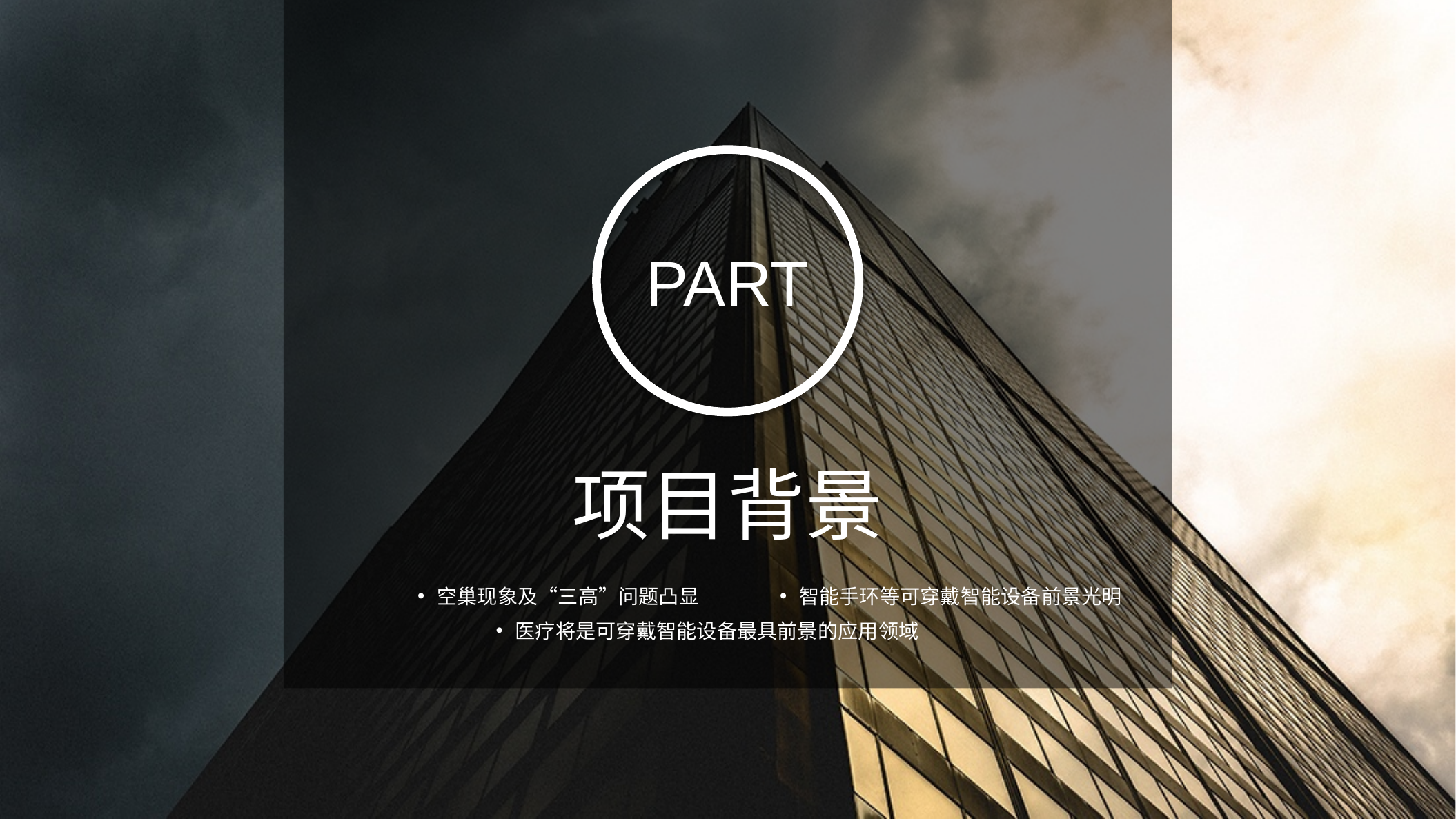

PART
项目背景
空巢现象及“三高”问题凸显
智能手环等可穿戴智能设备前景光明
医疗将是可穿戴智能设备最具前景的应用领域